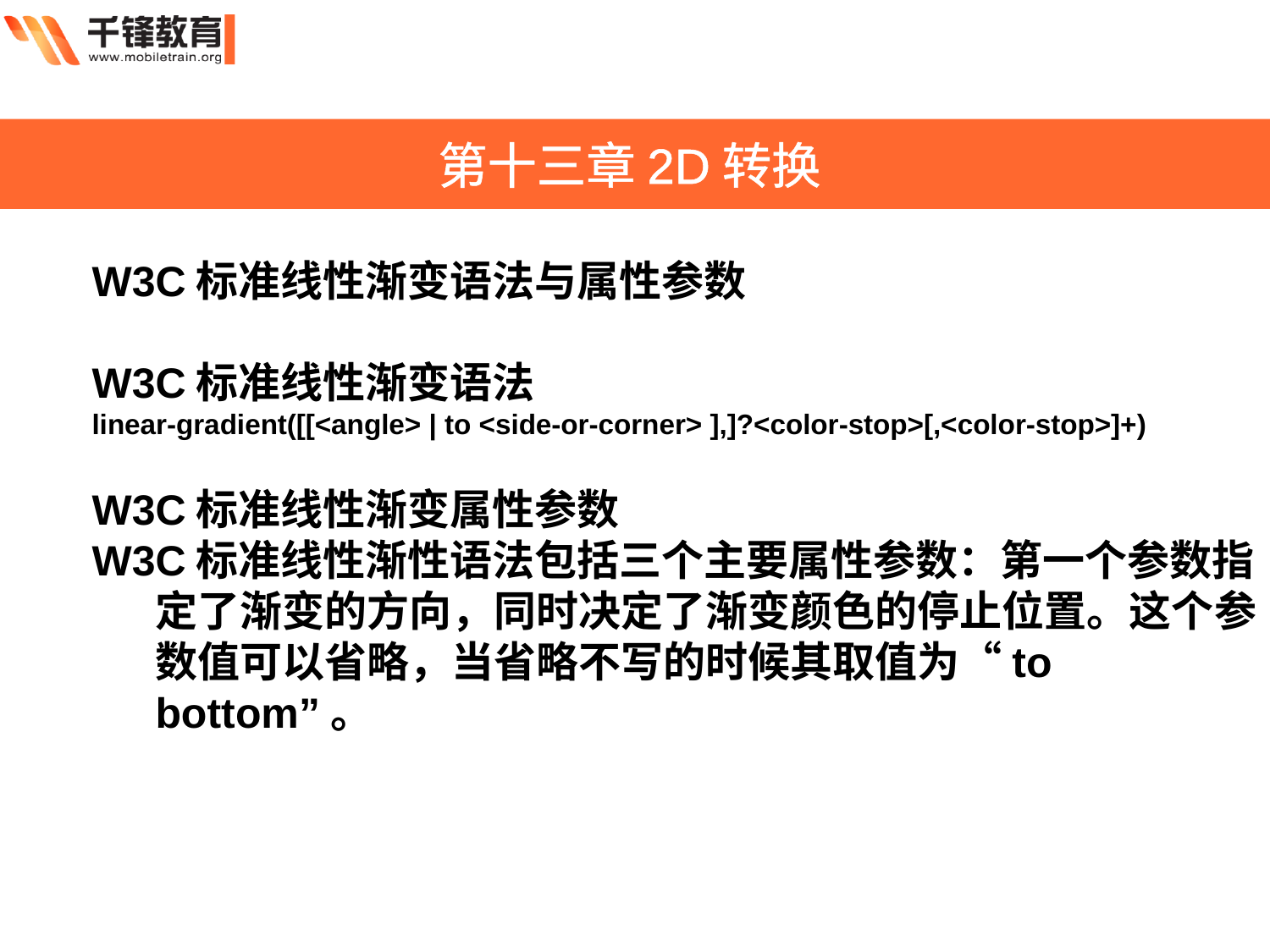

第十三章2D转换
W3C标准线性渐变语法与属性参数

W3C标准线性渐变语法
linear-gradient([[<angle> | to <side-or-corner> ],]?<color-stop>[,<color-stop>]+)

W3C标准线性渐变属性参数
W3C标准线性渐性语法包括三个主要属性参数：第一个参数指定了渐变的方向，同时决定了渐变颜色的停止位置。这个参数值可以省略，当省略不写的时候其取值为“to bottom”。